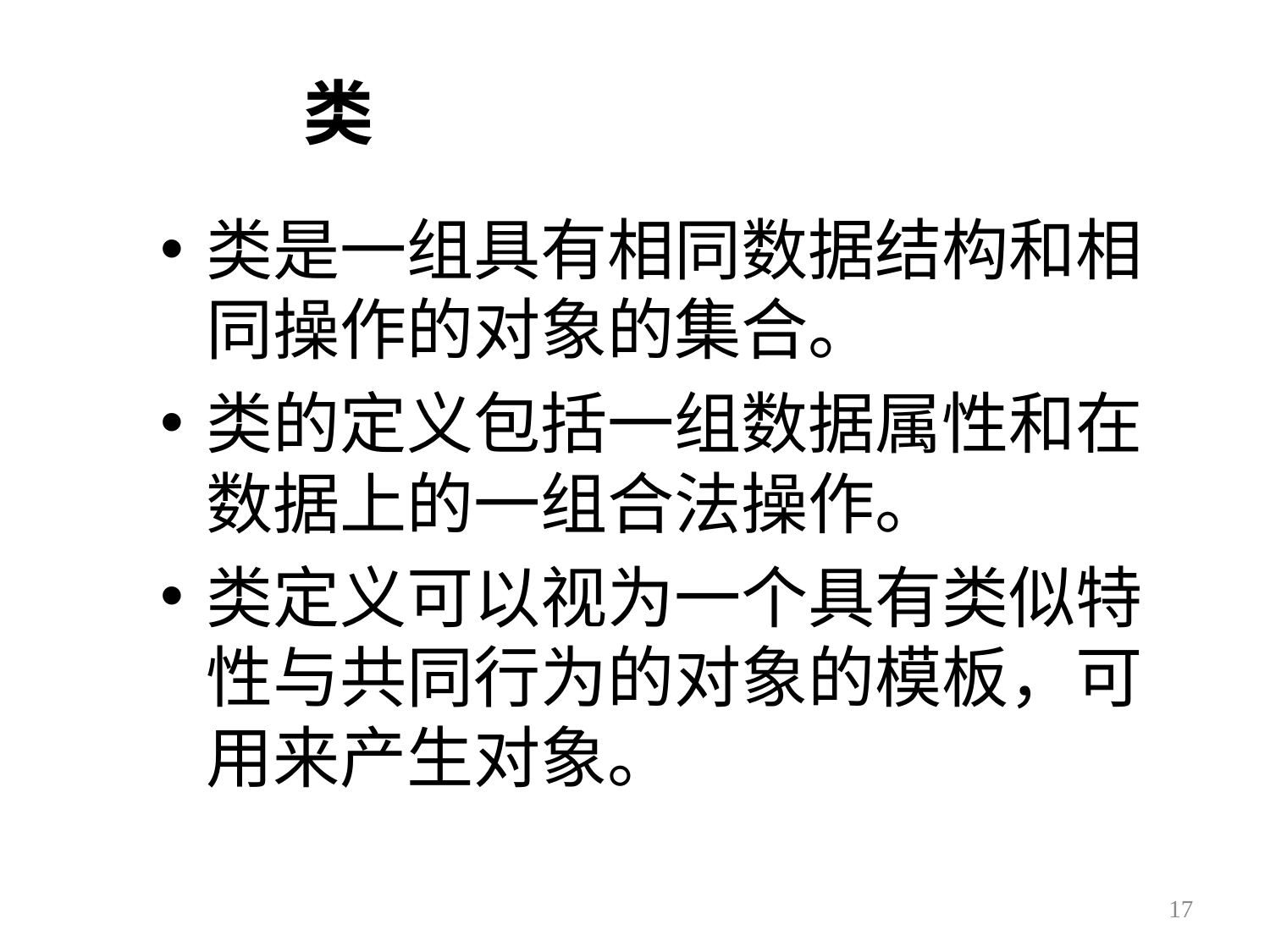

# 类
类是一组具有相同数据结构和相同操作的对象的集合。
类的定义包括一组数据属性和在数据上的一组合法操作。
类定义可以视为一个具有类似特性与共同行为的对象的模板，可用来产生对象。
17